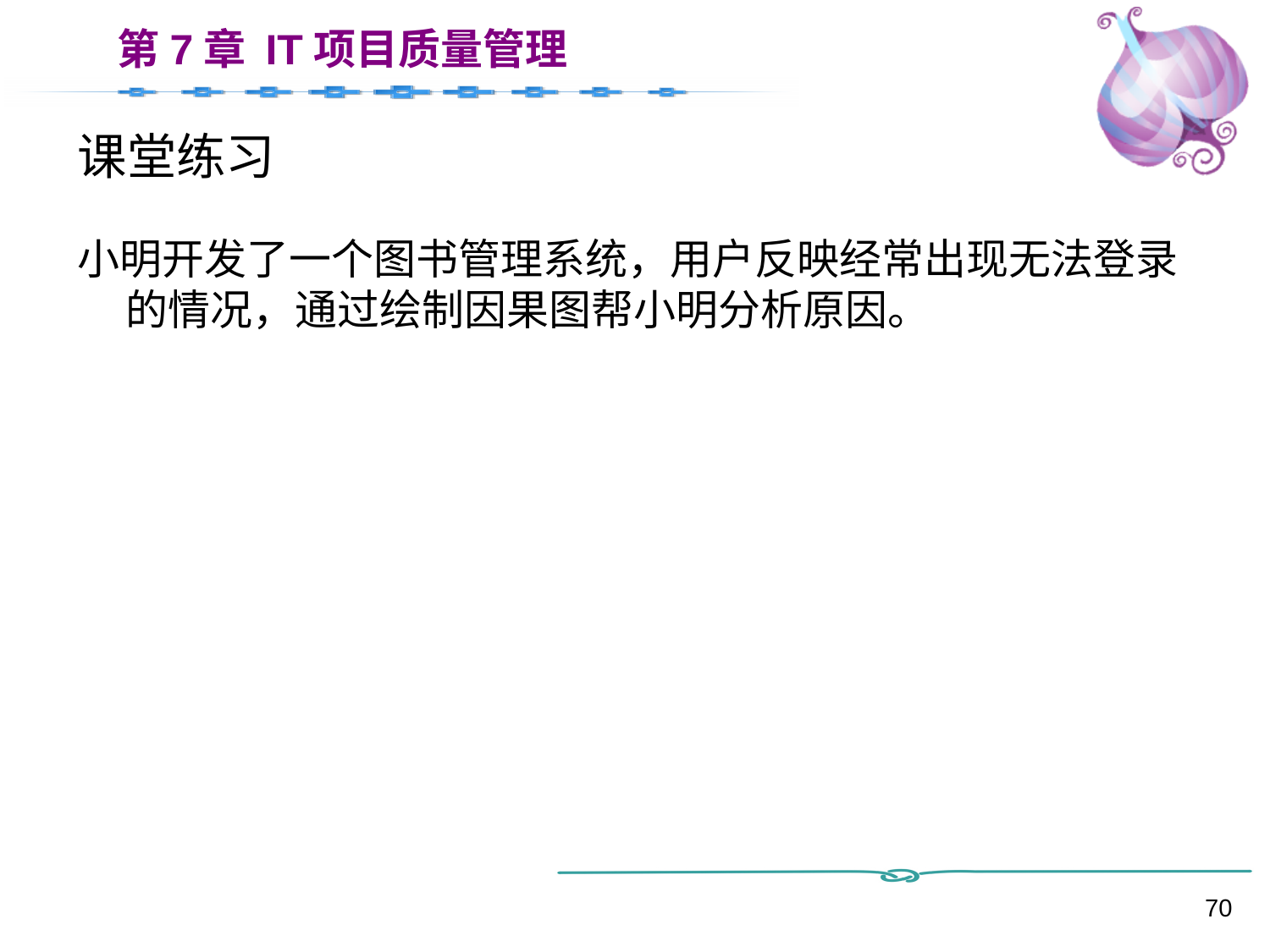

# 课堂练习
小明开发了一个图书管理系统，用户反映经常出现无法登录的情况，通过绘制因果图帮小明分析原因。
70